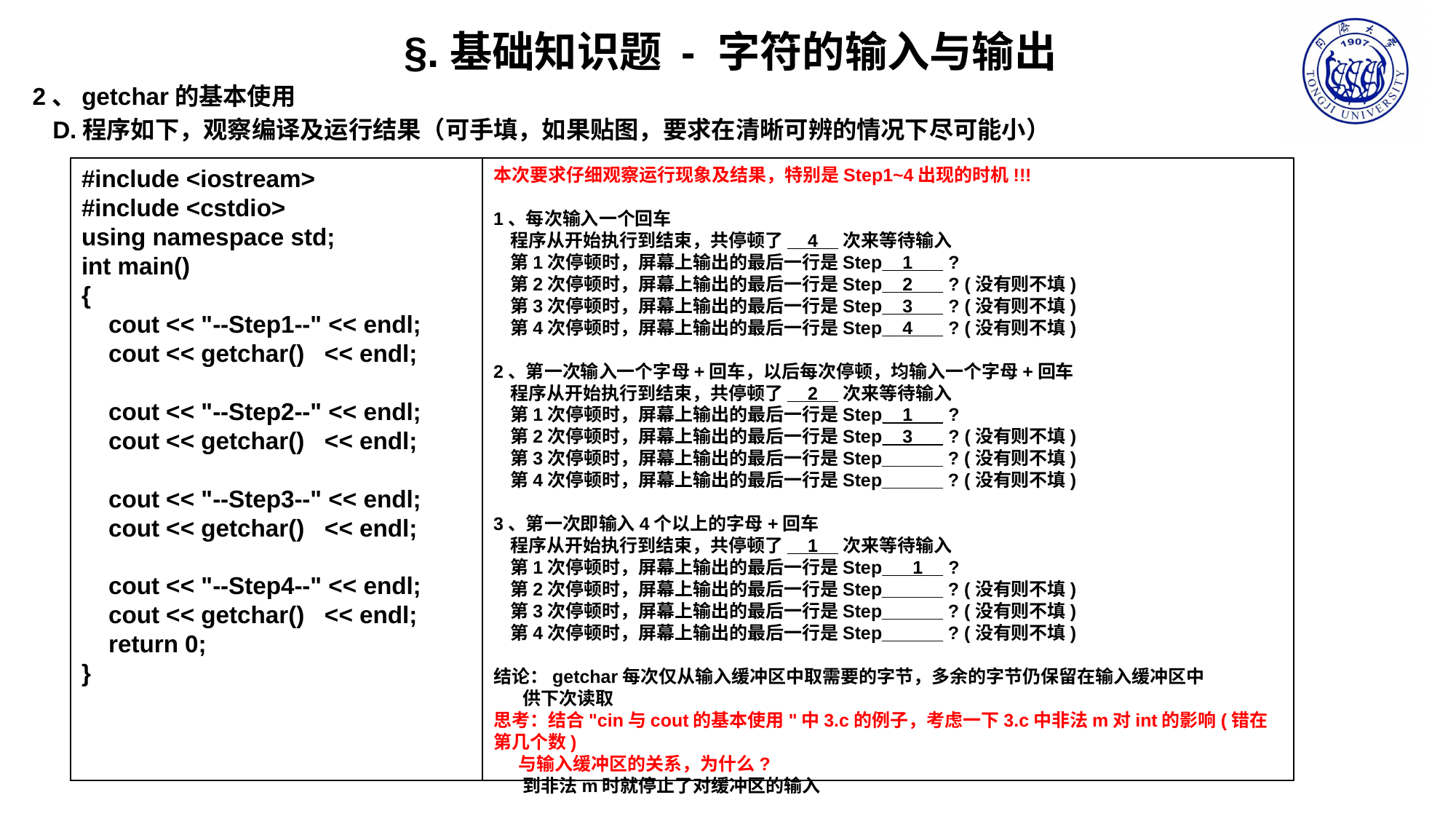

§.基础知识题 - 字符的输入与输出
2、getchar的基本使用
   D.程序如下，观察编译及运行结果（可手填，如果贴图，要求在清晰可辨的情况下尽可能小）
本次要求仔细观察运行现象及结果，特别是Step1~4出现的时机!!!

1、每次输入一个回车
   程序从开始执行到结束，共停顿了__4__次来等待输入
   第1次停顿时，屏幕上输出的最后一行是Step__1___ ?
   第2次停顿时，屏幕上输出的最后一行是Step__2___ ? (没有则不填)
   第3次停顿时，屏幕上输出的最后一行是Step__3___ ? (没有则不填)
   第4次停顿时，屏幕上输出的最后一行是Step__4___ ? (没有则不填)

2、第一次输入一个字母+回车，以后每次停顿，均输入一个字母+回车
   程序从开始执行到结束，共停顿了__2__次来等待输入
   第1次停顿时，屏幕上输出的最后一行是Step__1___ ?
   第2次停顿时，屏幕上输出的最后一行是Step__3___ ? (没有则不填)
   第3次停顿时，屏幕上输出的最后一行是Step______ ? (没有则不填)
   第4次停顿时，屏幕上输出的最后一行是Step______ ? (没有则不填)

3、第一次即输入4个以上的字母+回车
   程序从开始执行到结束，共停顿了__1__次来等待输入
   第1次停顿时，屏幕上输出的最后一行是Step___1__ ?
   第2次停顿时，屏幕上输出的最后一行是Step______ ? (没有则不填)
   第3次停顿时，屏幕上输出的最后一行是Step______ ? (没有则不填)
   第4次停顿时，屏幕上输出的最后一行是Step______ ? (没有则不填)

结论：getchar每次仅从输入缓冲区中取需要的字节，多余的字节仍保留在输入缓冲区中
      供下次读取
思考：结合"cin与cout的基本使用"中3.c的例子，考虑一下3.c中非法m对int的影响(错在第几个数)
     与输入缓冲区的关系，为什么?
      到非法m时就停止了对缓冲区的输入
#include <iostream>
#include <cstdio>
using namespace std;
int main()
{
    cout << "--Step1--" << endl;
    cout << getchar()   << endl;

    cout << "--Step2--" << endl;
    cout << getchar()   << endl;

    cout << "--Step3--" << endl;
    cout << getchar()   << endl;

    cout << "--Step4--" << endl;
    cout << getchar()   << endl;
    return 0;
}